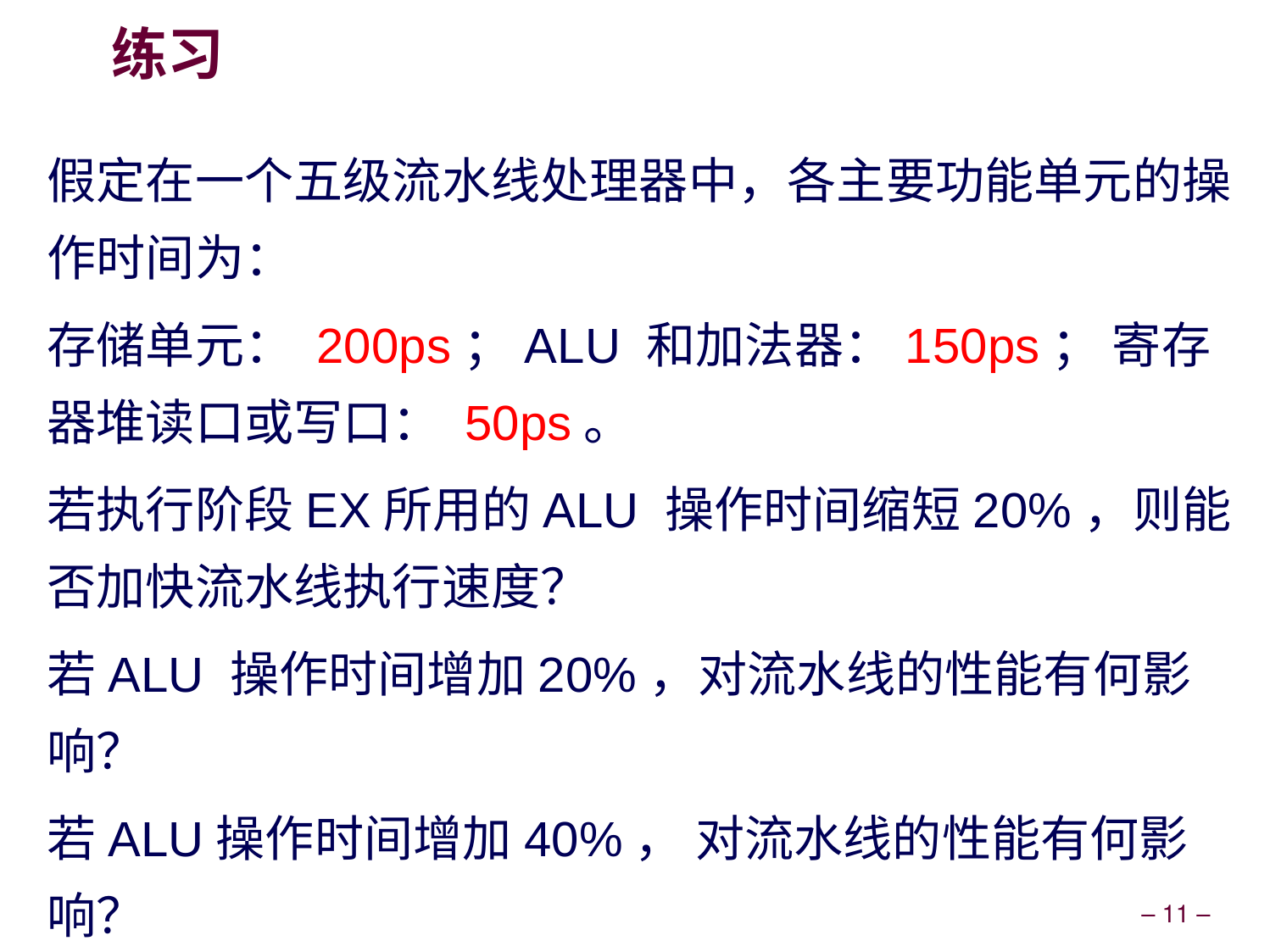

# 练习
假定在一个五级流水线处理器中，各主要功能单元的操作时间为：
存储单元： 200ps；ALU 和加法器：150ps； 寄存器堆读口或写口： 50ps。
若执行阶段EX所用的ALU 操作时间缩短20%，则能否加快流水线执行速度？
若ALU 操作时间增加20%，对流水线的性能有何影响？
若ALU操作时间增加40%， 对流水线的性能有何影响？